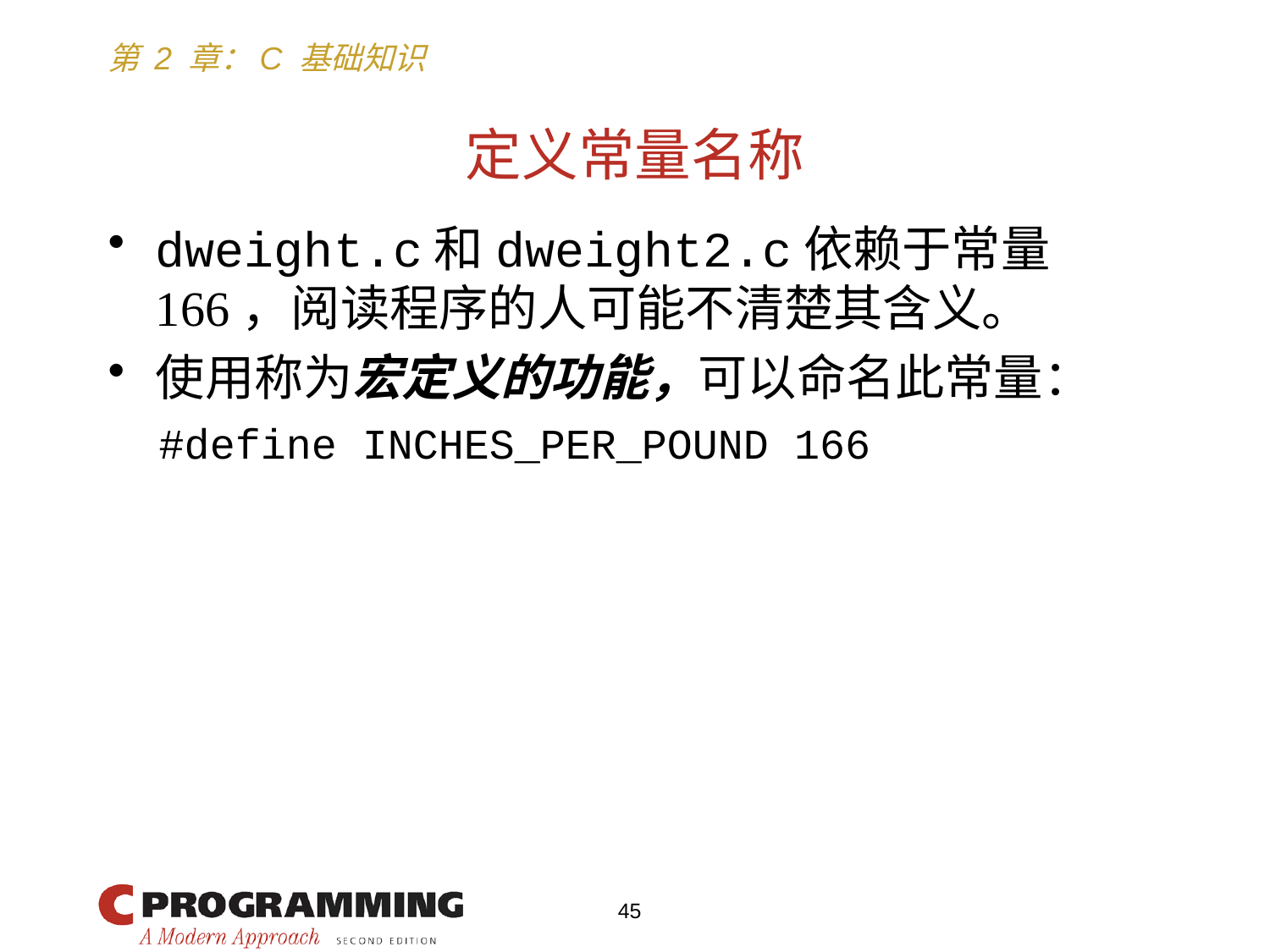

# 定义常量名称
dweight.c和dweight2.c依赖于常量 166，阅读程序的人可能不清楚其含义。
使用称为宏定义的功能，可以命名此常量：
  #define INCHES_PER_POUND 166

45